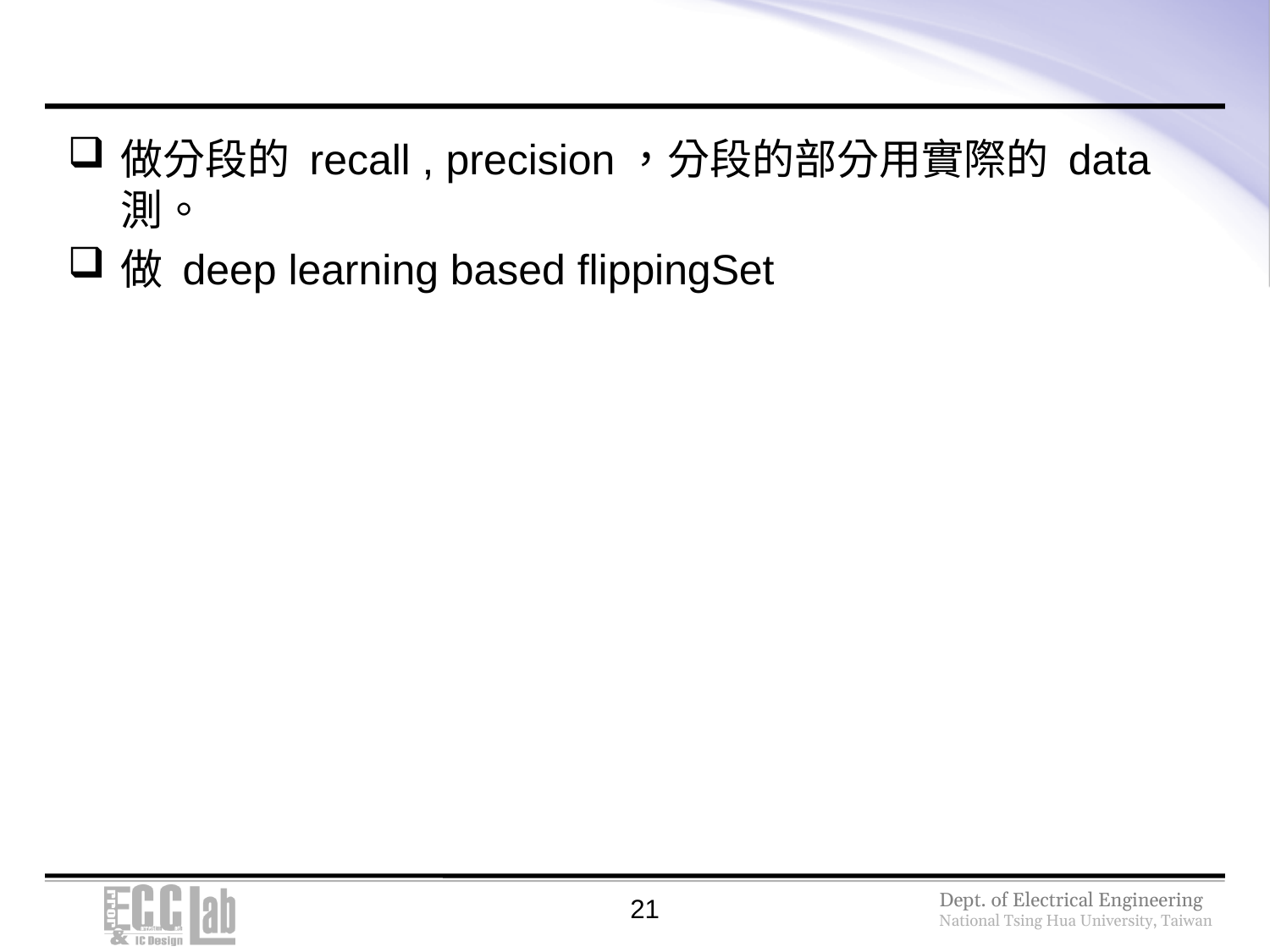

#
做分段的 recall , precision，分段的部分用實際的 data測。
做 deep learning based flippingSet
21